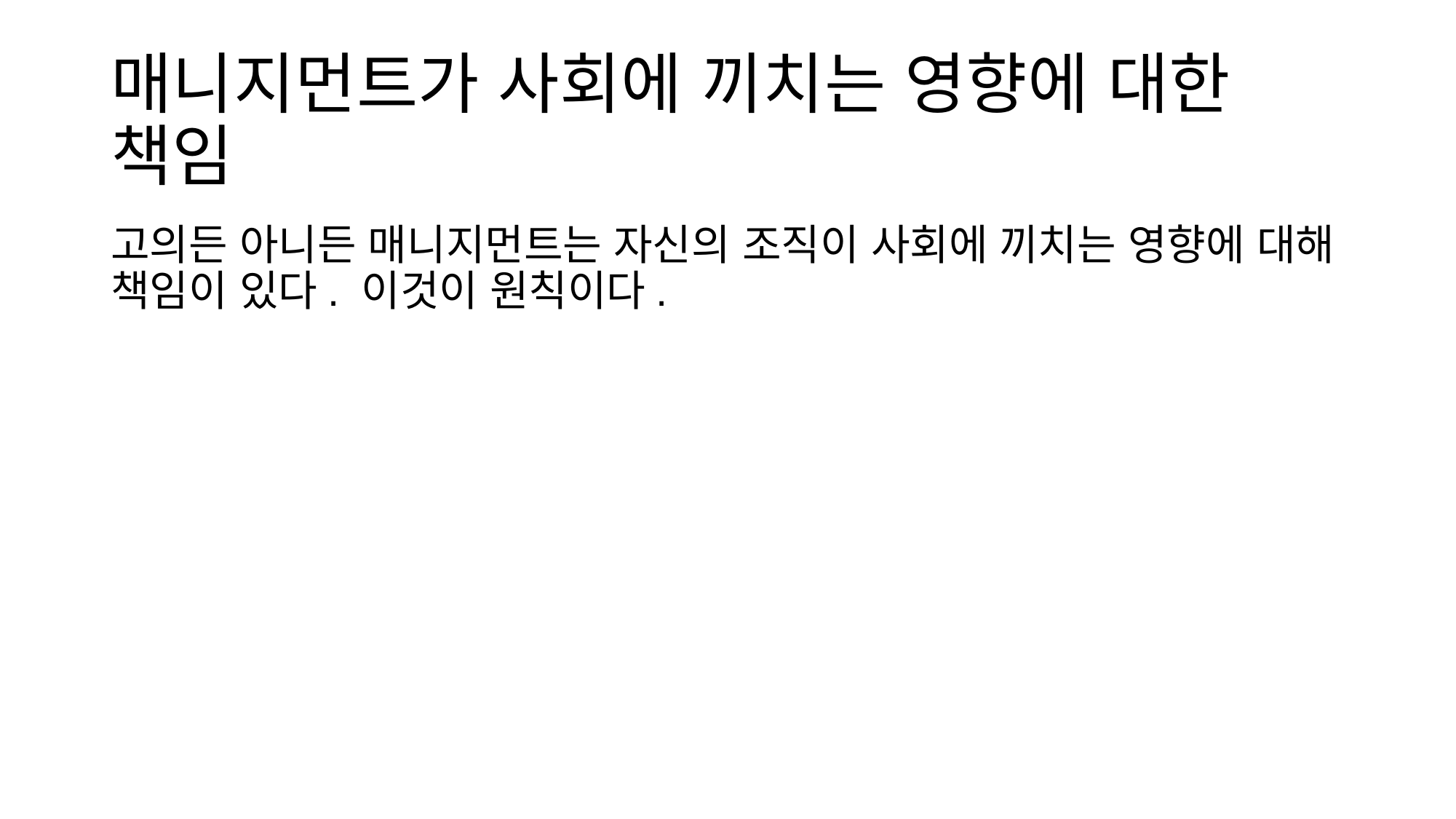

# 매니지먼트가 사회에 끼치는 영향에 대한 책임
고의든 아니든 매니지먼트는 자신의 조직이 사회에 끼치는 영향에 대해 책임이 있다. 이것이 원칙이다.